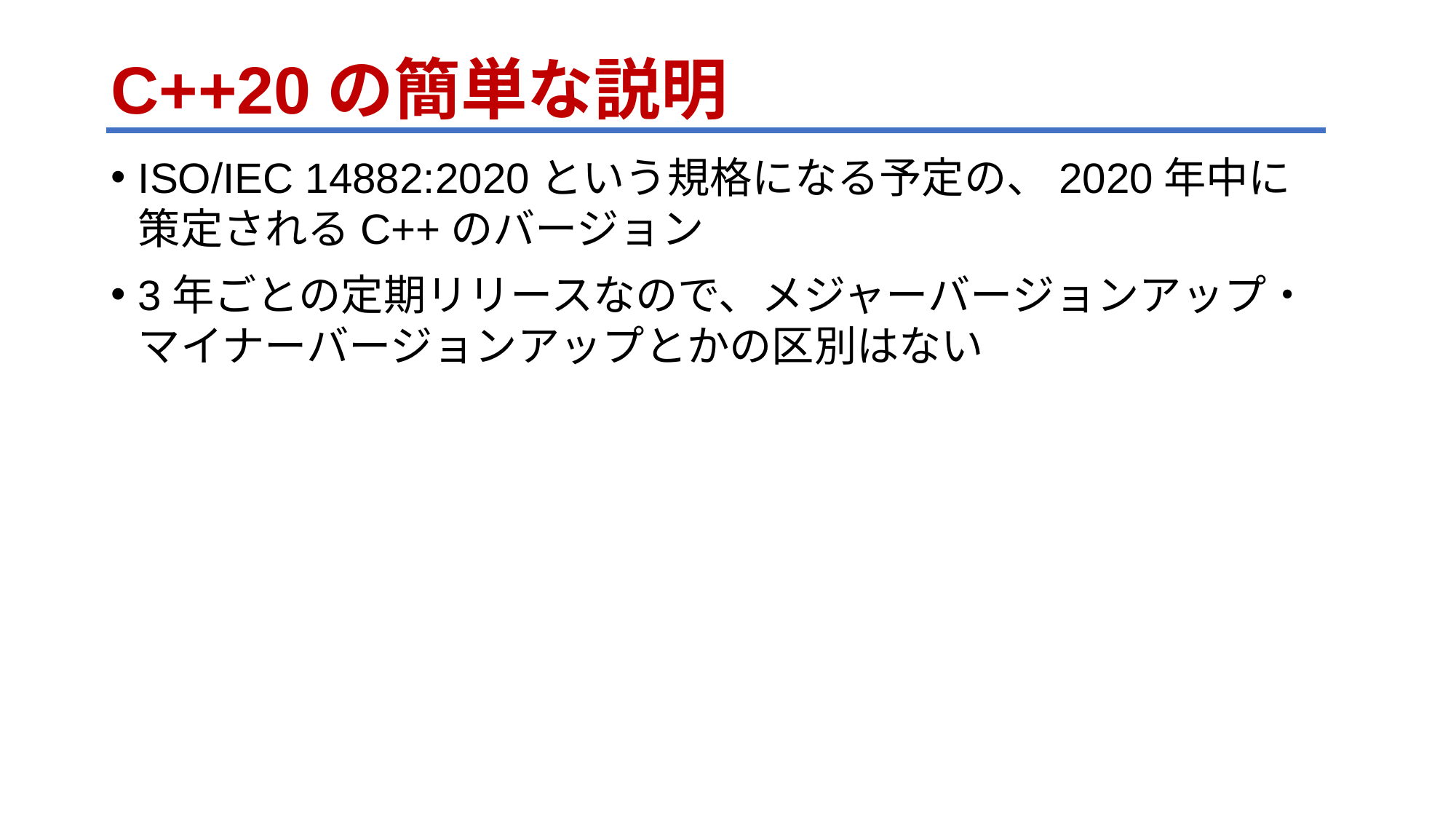

# C++20の簡単な説明
ISO/IEC 14882:2020という規格になる予定の、2020年中に
策定されるC++のバージョン
3年ごとの定期リリースなので、メジャーバージョンアップ・
マイナーバージョンアップとかの区別はない